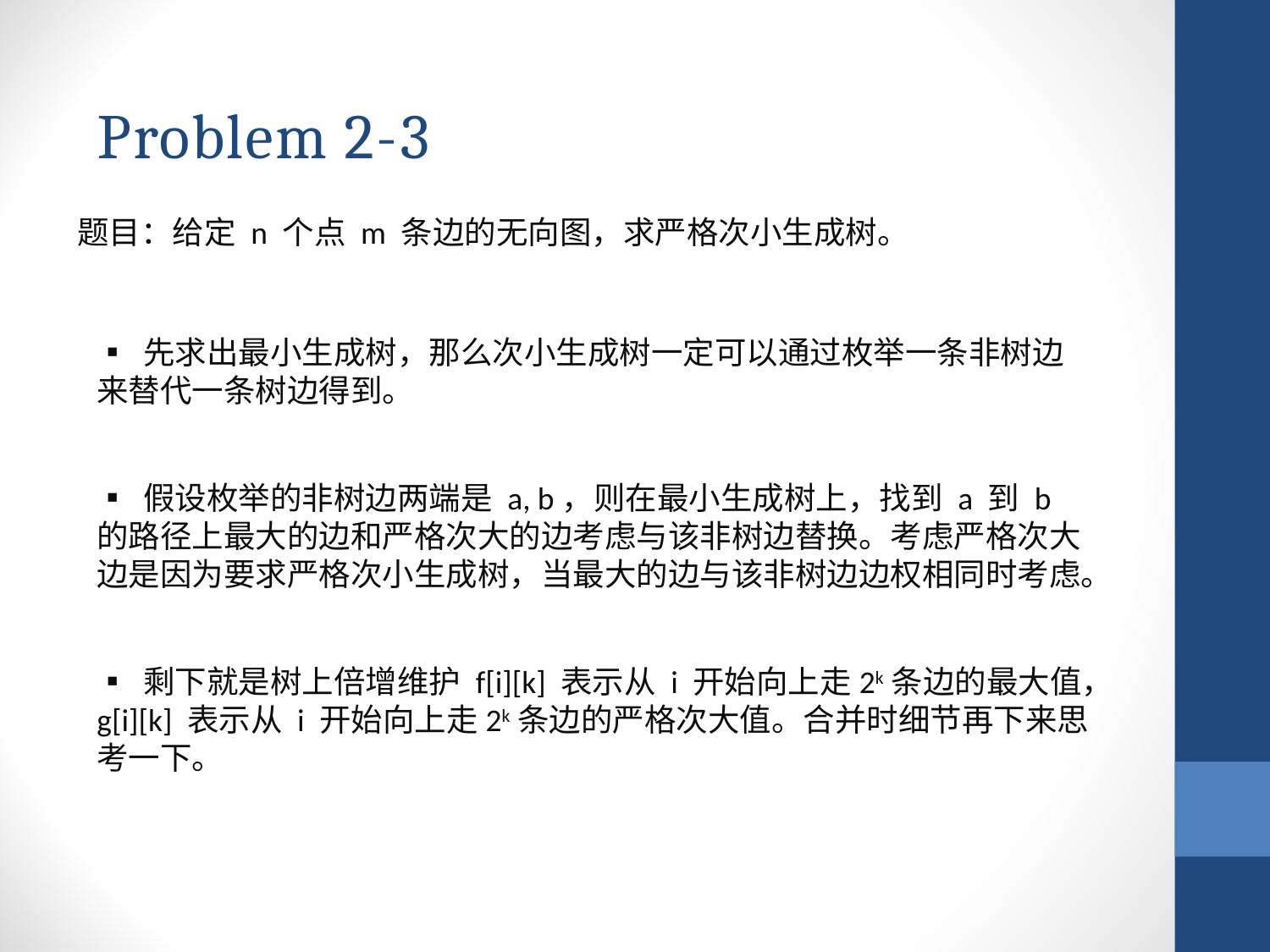

Problem 2-3
题目：给定 n 个点 m 条边的无向图，求严格次小生成树。
▪ 先求出最小生成树，那么次小生成树一定可以通过枚举一条非树边来替代一条树边得到。
▪ 假设枚举的非树边两端是 a, b，则在最小生成树上，找到 a 到 b 的路径上最大的边和严格次大的边考虑与该非树边替换。考虑严格次大边是因为要求严格次小生成树，当最大的边与该非树边边权相同时考虑。
▪ 剩下就是树上倍增维护 f[i][k] 表示从 i 开始向上走2k条边的最大值，g[i][k] 表示从 i 开始向上走2k条边的严格次大值。合并时细节再下来思考一下。